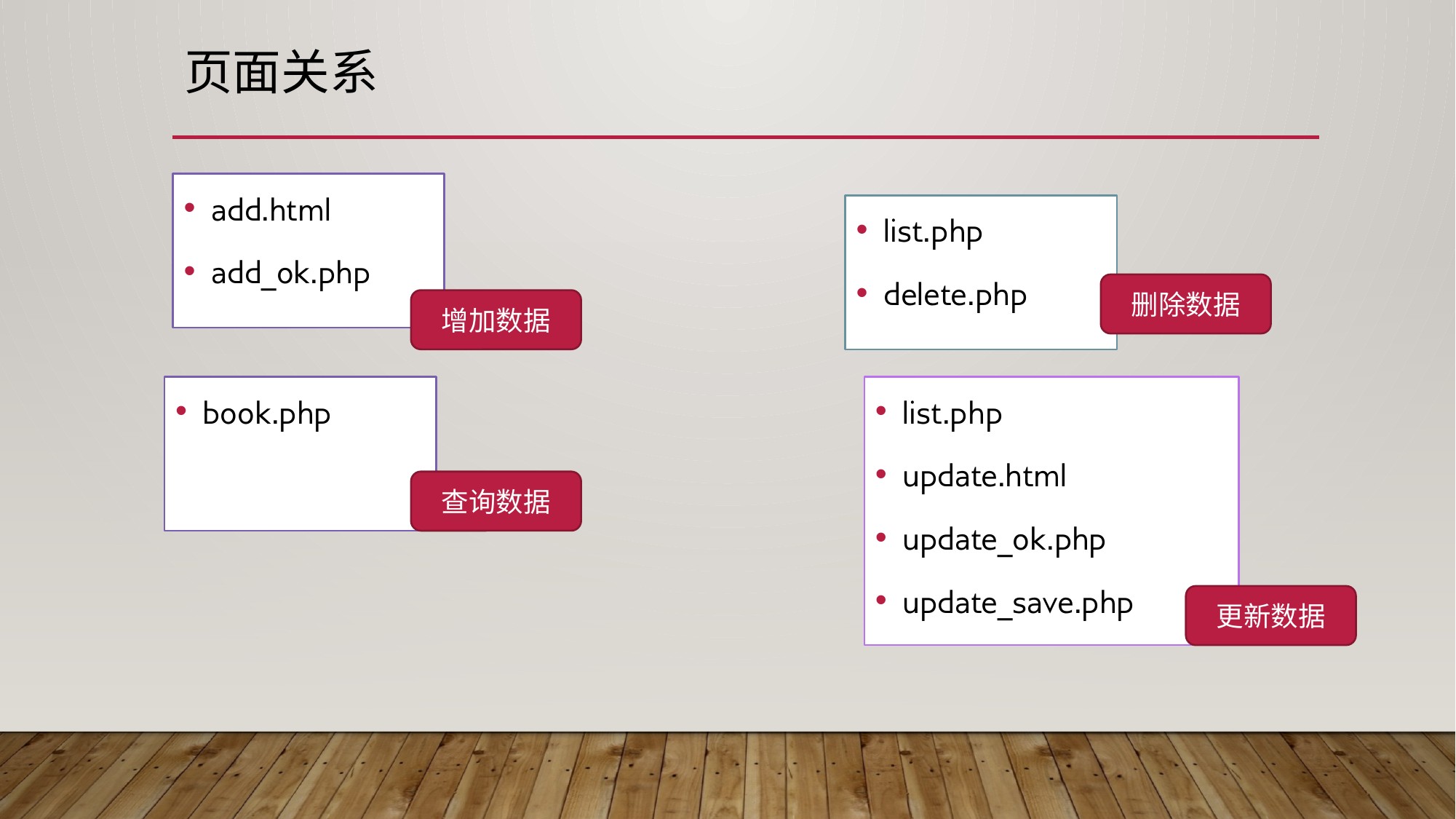

# 页面关系
add.html
add_ok.php
list.php
delete.php
删除数据
增加数据
list.php
update.html
update_ok.php
update_save.php

book.php
查询数据
更新数据